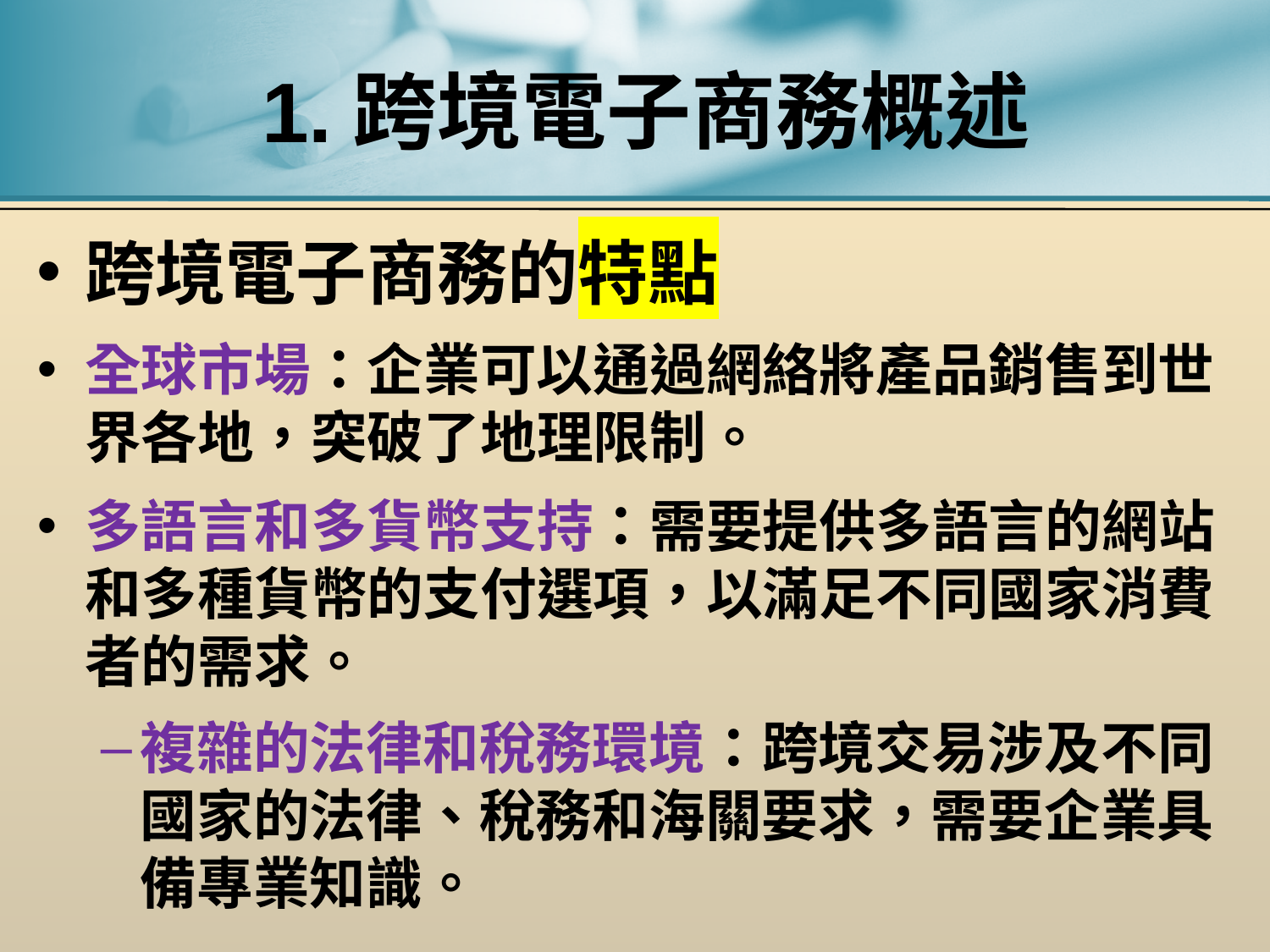

# 1.跨境電子商務概述
跨境電子商務的特點
全球市場：企業可以通過網絡將產品銷售到世界各地，突破了地理限制。
多語言和多貨幣支持：需要提供多語言的網站和多種貨幣的支付選項，以滿足不同國家消費者的需求。
複雜的法律和稅務環境：跨境交易涉及不同國家的法律、稅務和海關要求，需要企業具備專業知識。